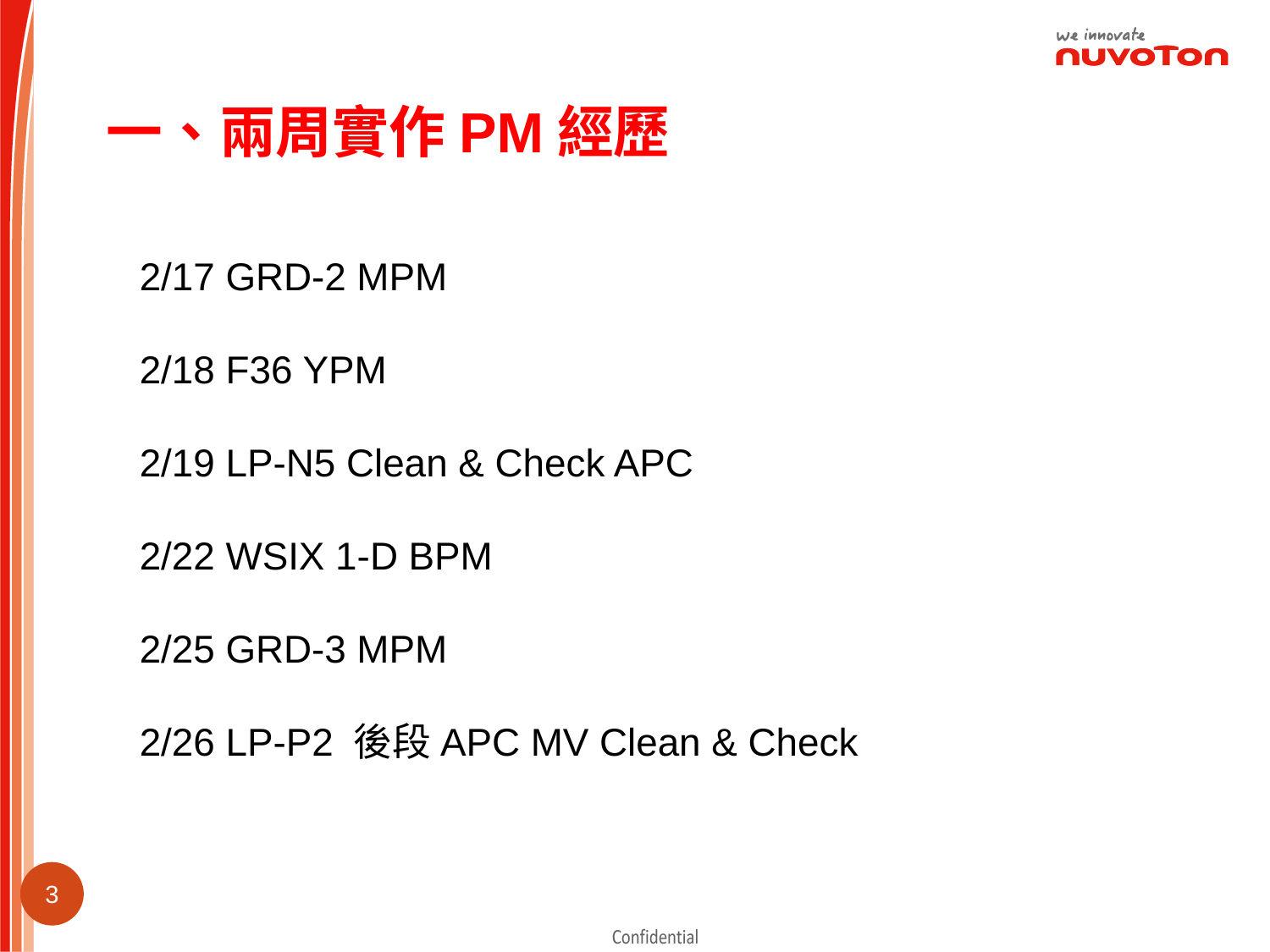

# 一、兩周實作PM經歷
2/17 GRD-2 MPM

2/18 F36 YPM

2/19 LP-N5 Clean & Check APC

2/22 WSIX 1-D BPM

2/25 GRD-3 MPM

2/26 LP-P2 後段APC MV Clean & Check

3